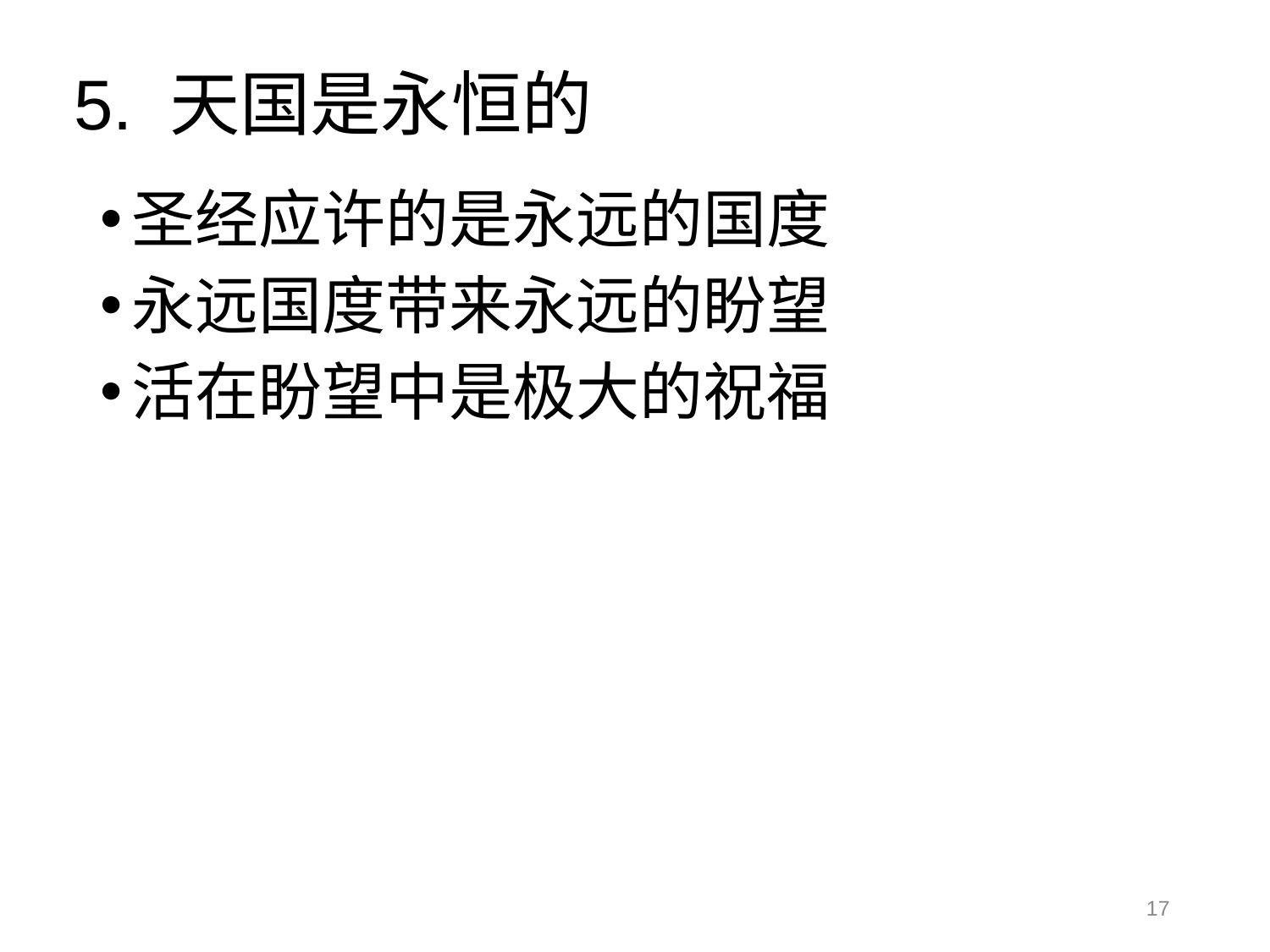

# 5. 天国是永恒的
圣经应许的是永远的国度
永远国度带来永远的盼望
活在盼望中是极大的祝福

17